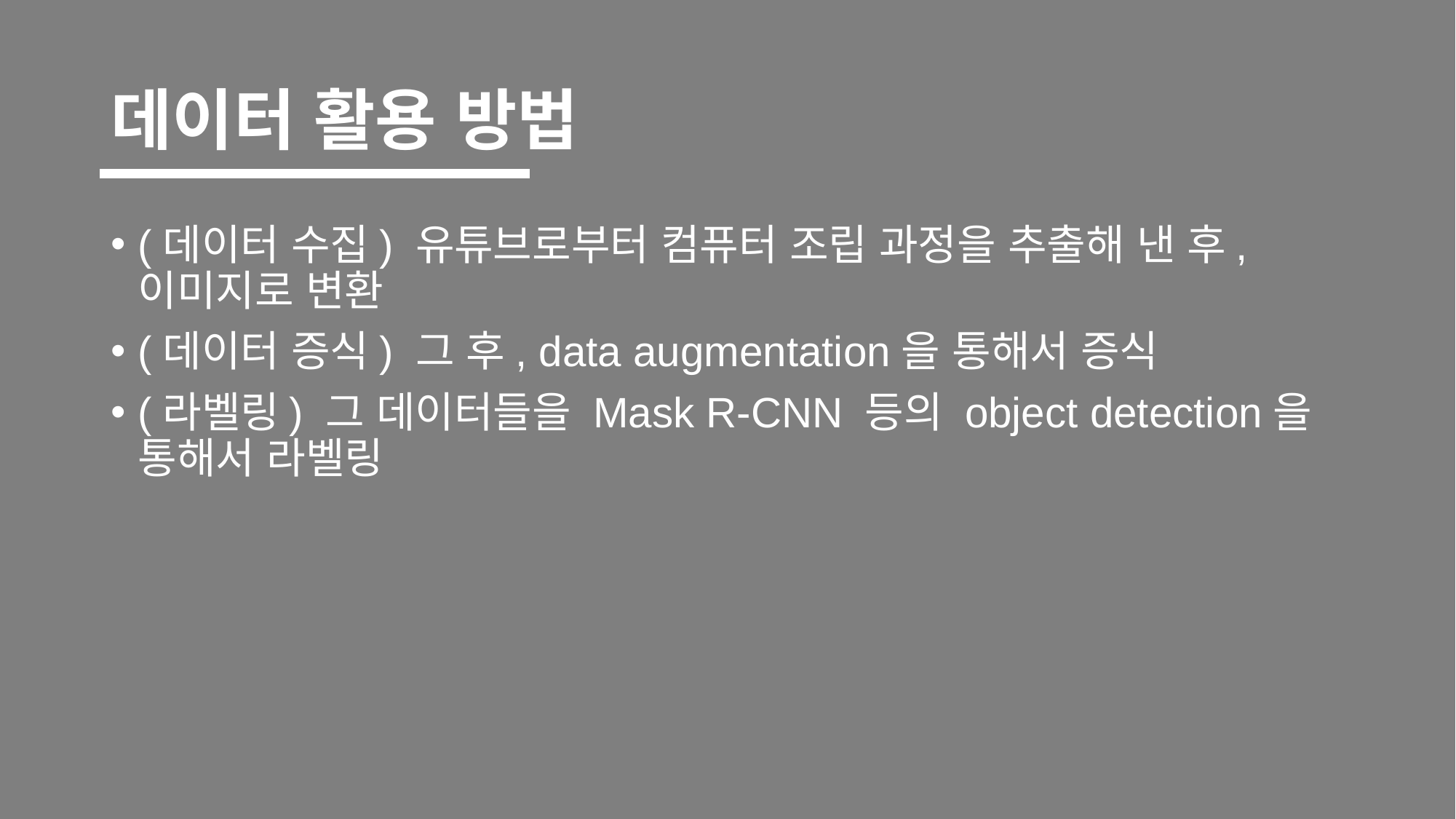

# 데이터 활용 방법
(데이터 수집) 유튜브로부터 컴퓨터 조립 과정을 추출해 낸 후, 이미지로 변환
(데이터 증식) 그 후, data augmentation을 통해서 증식
(라벨링) 그 데이터들을 Mask R-CNN 등의 object detection을 통해서 라벨링